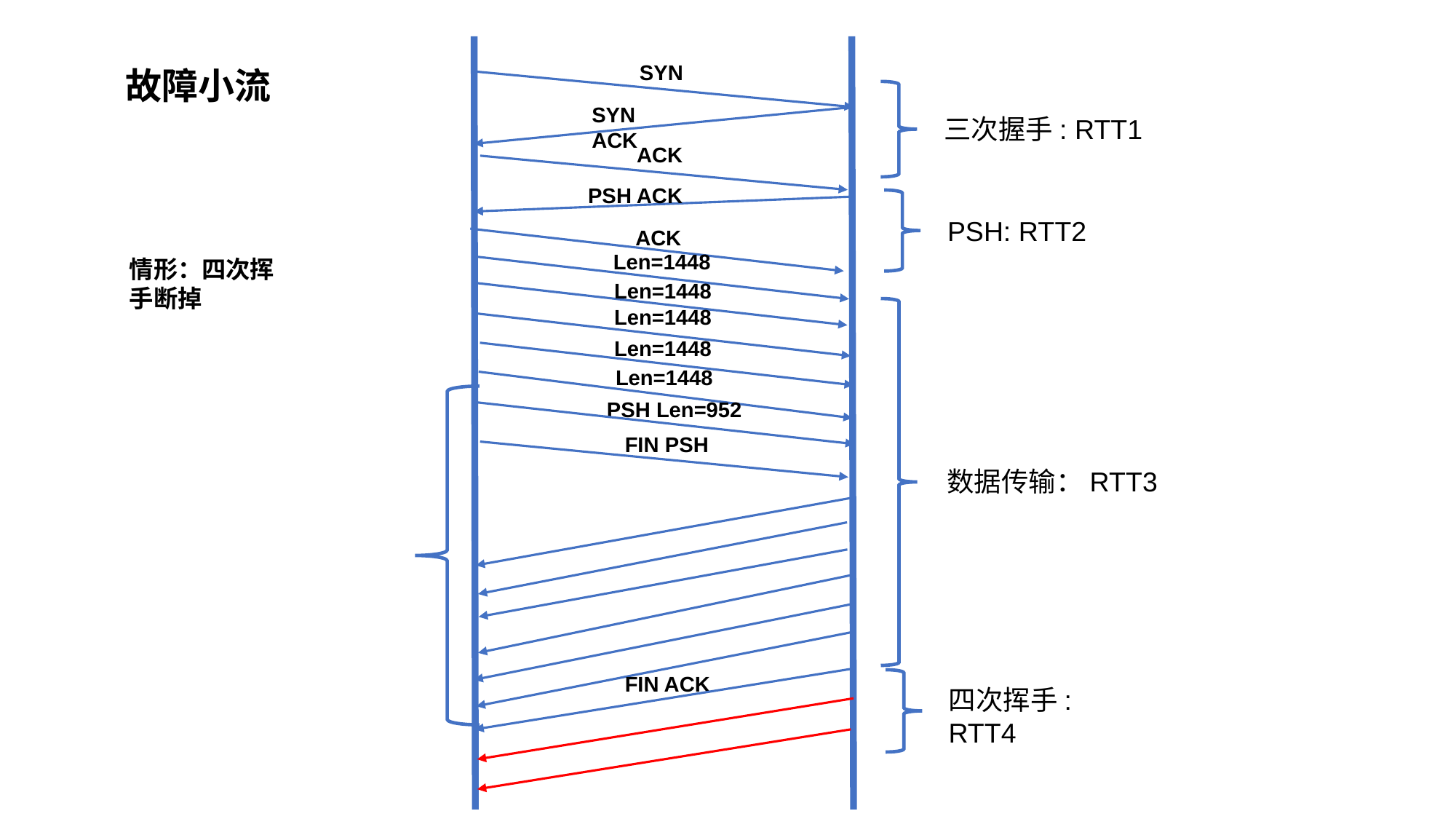

SYN
故障小流

SYN ACK
三次握手: RTT1
ACK
PSH ACK

PSH: RTT2
ACK
Len=1448
情形：四次挥手断掉
Len=1448
Len=1448

Len=1448
Len=1448

PSH Len=952
FIN PSH
数据传输：RTT3
FIN ACK

四次挥手: RTT4